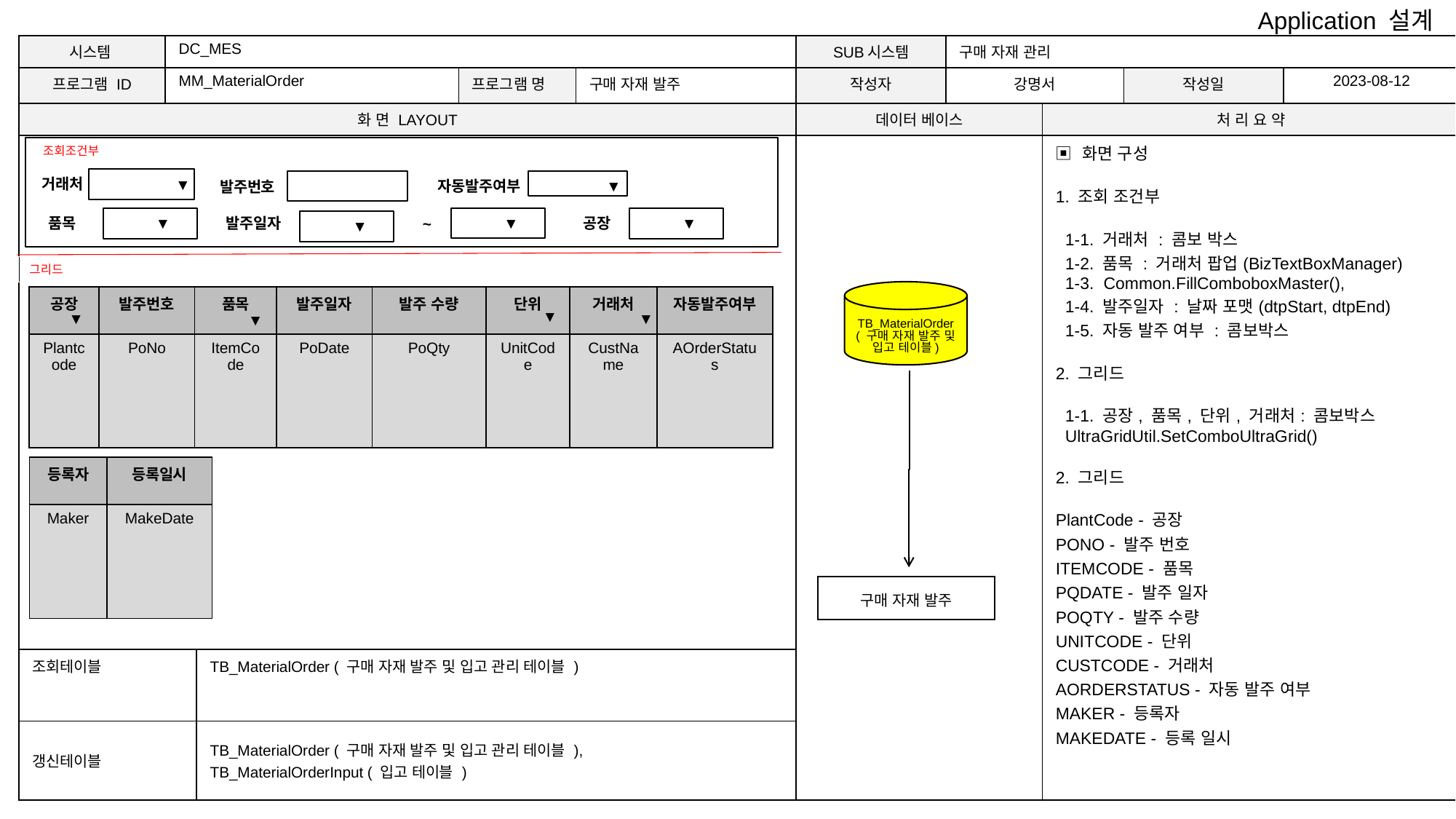

Application 설계
| 시스템 | DC\_MES |  |  |  | SUB시스템 | 구매 자재 관리 |  |  |  |
| --- | --- | --- | --- | --- | --- | --- | --- | --- | --- |
| 프로그램 ID | MM\_MaterialOrder |  | 프로그램 명 | 구매 자재 발주 | 작성자 | 강명서 |  | 작성일 | 2023-08-12 |
| 화 면 LAYOUT |  |  |  |  | 데이터 베이스 |  | 처 리 요 약 |  |  |
|  |  |  |  |  |  |  | ▣ 화면 구성 1. 조회 조건부 1-1. 거래처 : 콤보 박스 1-2. 품목 : 거래처 팝업(BizTextBoxManager) 1-3. Common.FillComboboxMaster(), 1-4. 발주일자 : 날짜 포맷(dtpStart, dtpEnd) 1-5. 자동 발주 여부 : 콤보박스 2. 그리드 1-1. 공장, 품목, 단위, 거래처: 콤보박스 UltraGridUtil.SetComboUltraGrid() 2. 그리드 PlantCode - 공장 PONO - 발주 번호 ITEMCODE - 품목 PQDATE - 발주 일자 POQTY - 발주 수량 UNITCODE - 단위 CUSTCODE - 거래처 AORDERSTATUS - 자동 발주 여부 MAKER - 등록자 MAKEDATE - 등록 일시 |  |  |
| 조회테이블 |  | TB\_MaterialOrder ( 구매 자재 발주 및 입고 관리 테이블 ) |  |  |  |  |  |  |  |
| 갱신테이블 |  | TB\_MaterialOrder ( 구매 자재 발주 및 입고 관리 테이블 ), TB\_MaterialOrderInput ( 입고 테이블 ) |  |  |  |  |  |  |  |

조회조건부
거래처

▼

자동발주여부
▼
발주번호
          ▼
          ▼
품목
발주일자
          ▼
공장
~
          ▼
그리드

TB_MaterialOrder
( 구매 자재 발주 및 입고 테이블)
| 공장 | 발주번호 | 품목 | 발주일자 | 발주 수량 | 단위 | 거래처 | 자동발주여부 |
| --- | --- | --- | --- | --- | --- | --- | --- |
| Plantcode | PoNo | ItemCode | PoDate | PoQty | UnitCode | CustName | AOrderStatus |
▼
▼
▼
▼
| 등록자 | 등록일시 |
| --- | --- |
| Maker | MakeDate |
구매 자재 발주